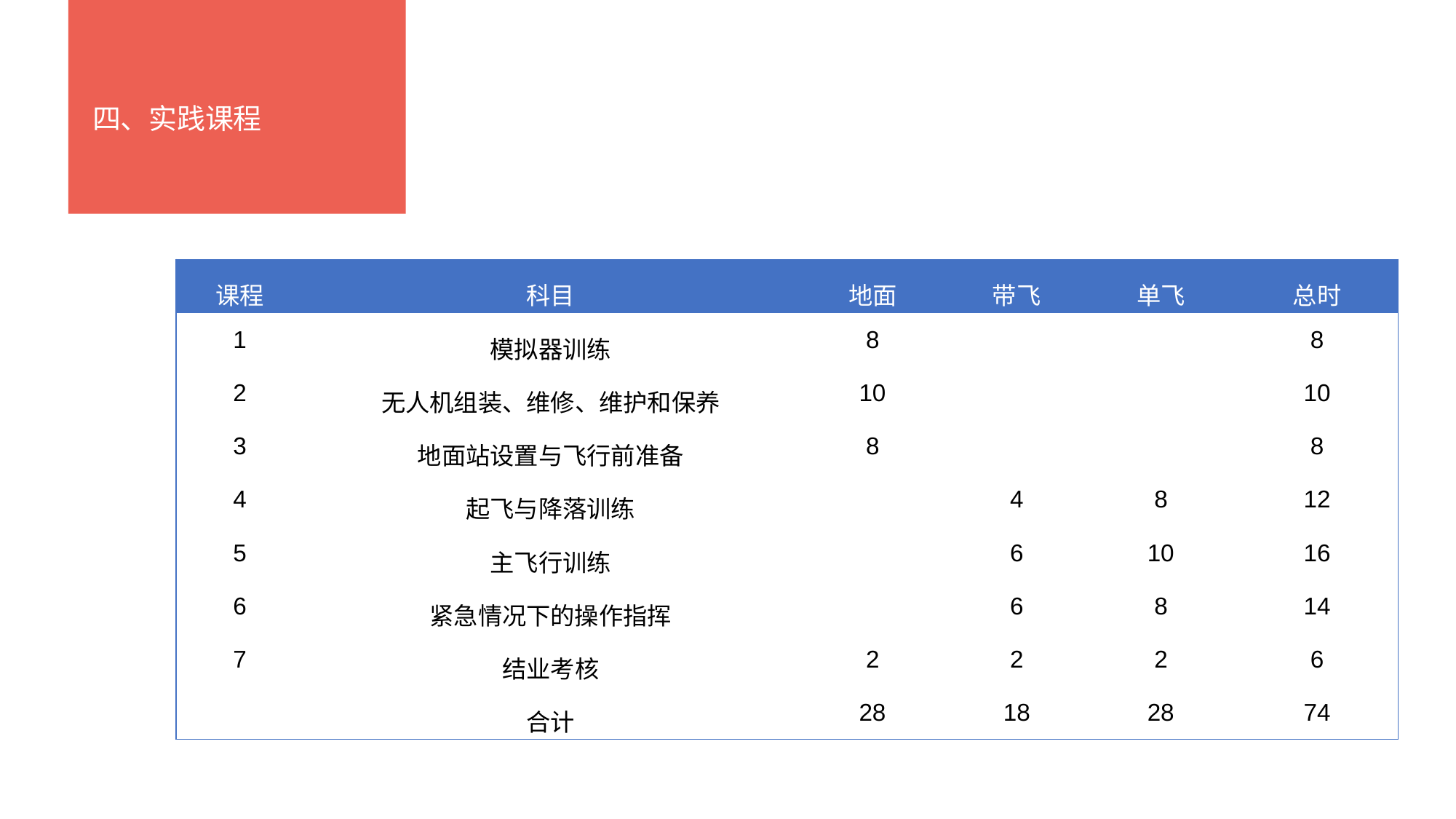

四、实践课程
| 课程 | 科目 | 地面 | 带飞 | 单飞 | 总时 |
| --- | --- | --- | --- | --- | --- |
| 1 | 模拟器训练 | 8 |  |  | 8 |
| 2 | 无人机组装、维修、维护和保养 | 10 |  |  | 10 |
| 3 | 地面站设置与飞行前准备 | 8 |  |  | 8 |
| 4 | 起飞与降落训练 |  | 4 | 8 | 12 |
| 5 | 主飞行训练 |  | 6 | 10 | 16 |
| 6 | 紧急情况下的操作指挥 |  | 6 | 8 | 14 |
| 7 | 结业考核 | 2 | 2 | 2 | 6 |
|  | 合计 | 28 | 18 | 28 | 74 |